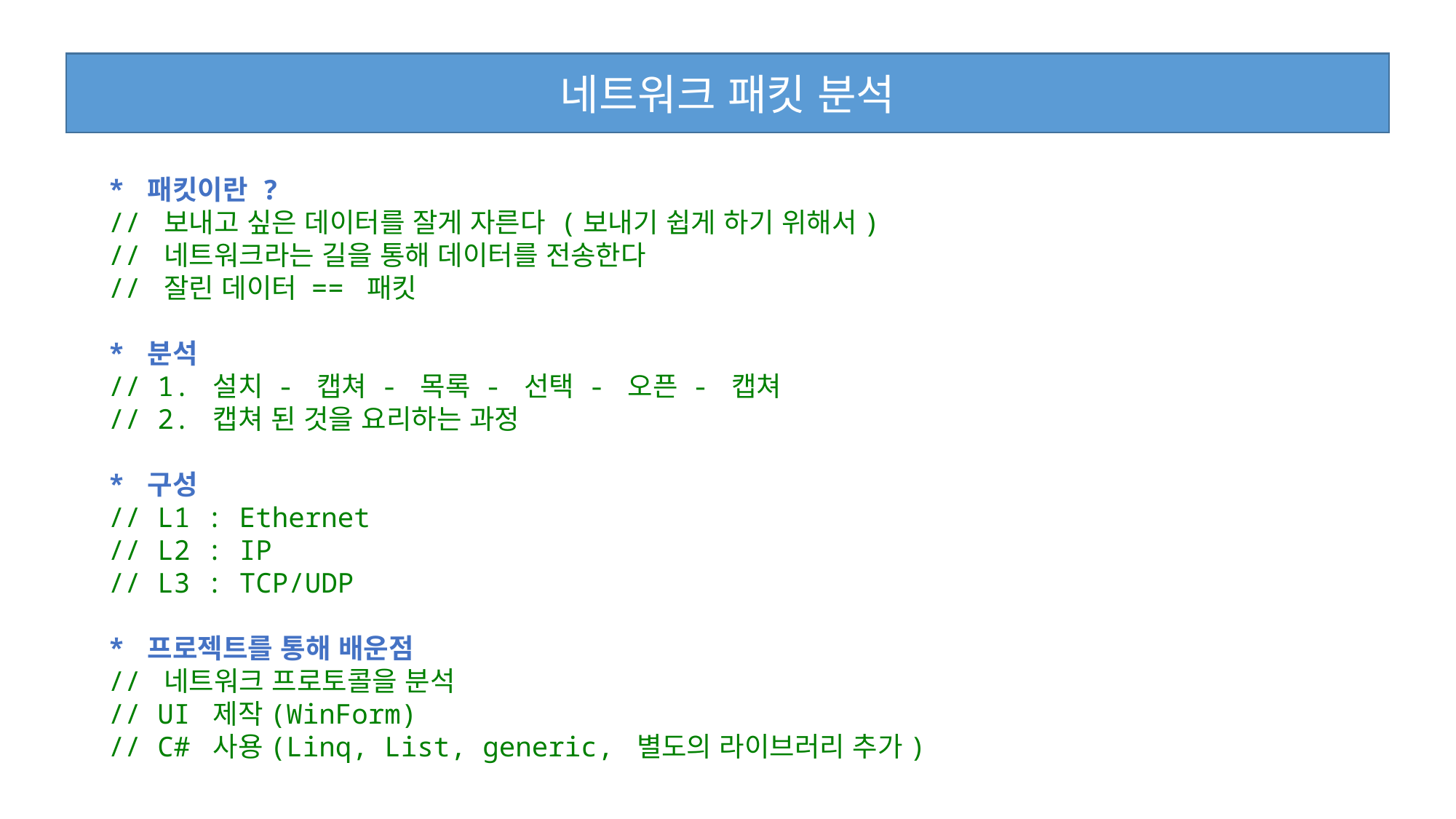

네트워크 패킷 분석
 * 패킷이란 ?
 // 보내고 싶은 데이터를 잘게 자른다 (보내기 쉽게 하기 위해서)
 // 네트워크라는 길을 통해 데이터를 전송한다
 // 잘린 데이터 == 패킷

 * 분석
 // 1. 설치 - 캡쳐 - 목록 - 선택 - 오픈 - 캡쳐
 // 2. 캡쳐 된 것을 요리하는 과정

 * 구성
 // L1 : Ethernet
 // L2 : IP
 // L3 : TCP/UDP

 * 프로젝트를 통해 배운점
 // 네트워크 프로토콜을 분석
 // UI 제작(WinForm)
 // C# 사용(Linq, List, generic, 별도의 라이브러리 추가)